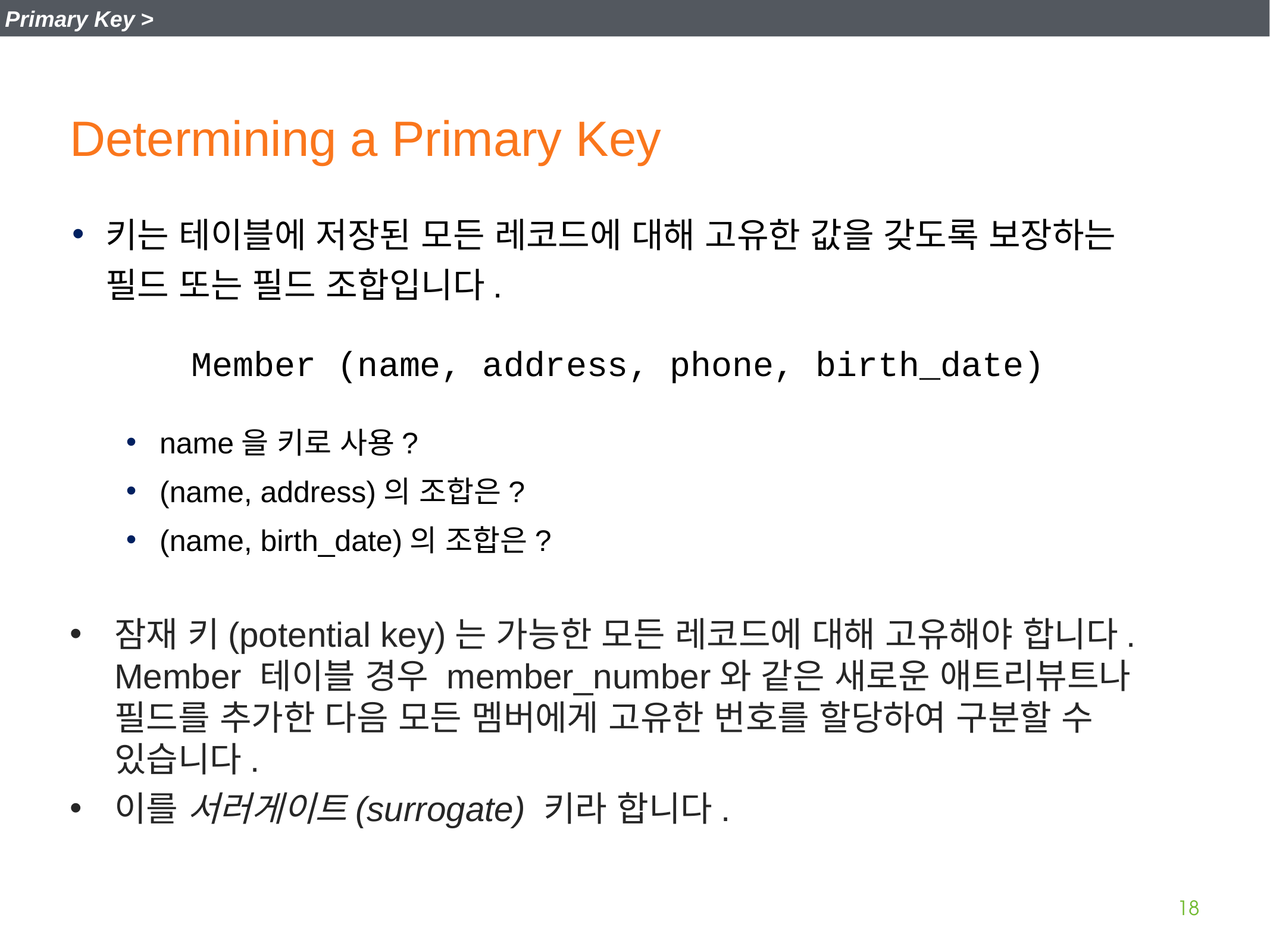

Primary Key >
# Determining a Primary Key
키는 테이블에 저장된 모든 레코드에 대해 고유한 값을 갖도록 보장하는 필드 또는 필드 조합입니다.
Member (name, address, phone, birth_date)
name을 키로 사용?
(name, address)의 조합은?
(name, birth_date)의 조합은?
잠재 키(potential key)는 가능한 모든 레코드에 대해 고유해야 합니다. Member 테이블 경우 member_number와 같은 새로운 애트리뷰트나 필드를 추가한 다음 모든 멤버에게 고유한 번호를 할당하여 구분할 수 있습니다.
이를 서러게이트(surrogate) 키라 합니다.
18